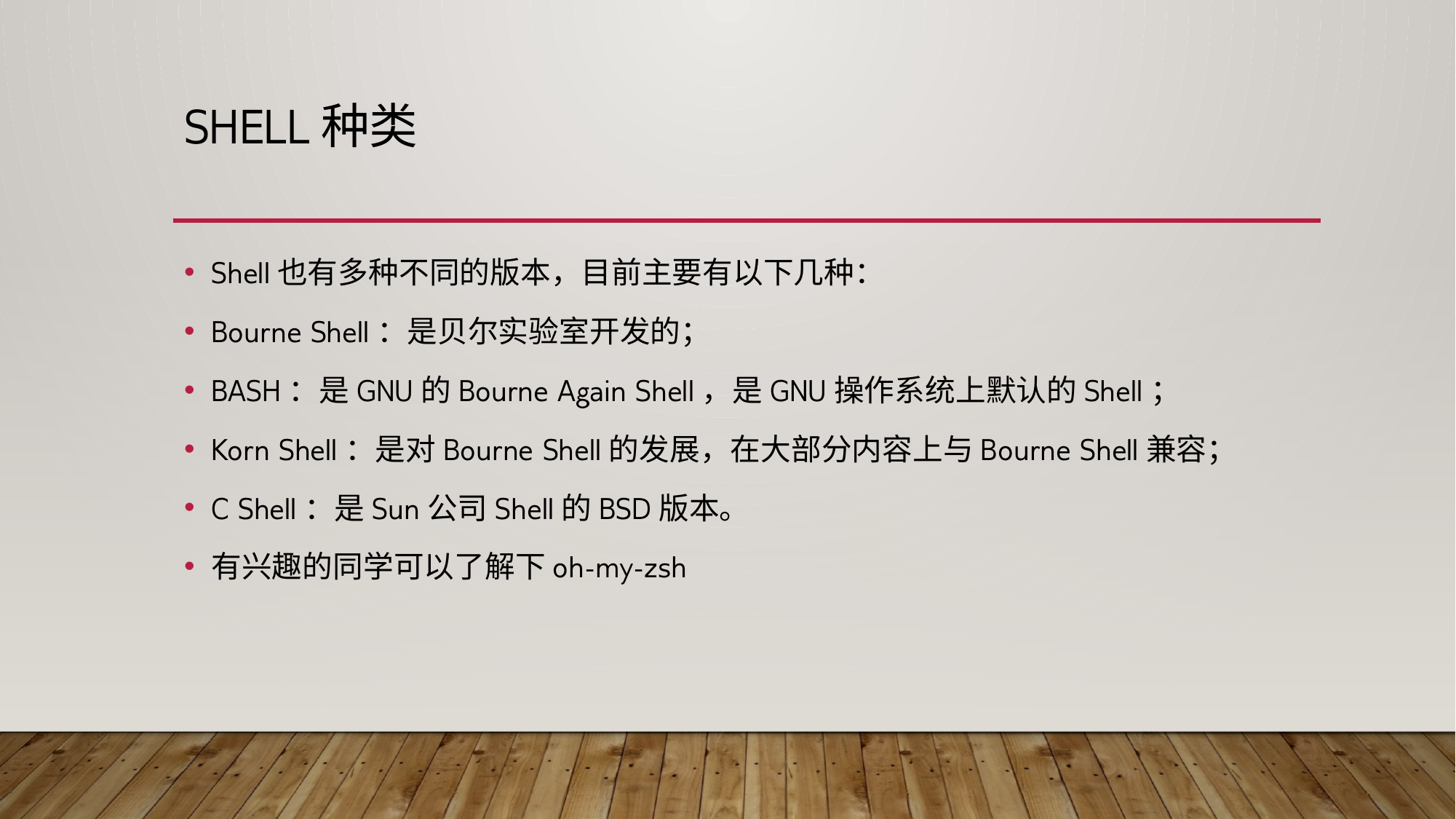

# shell种类
Shell也有多种不同的版本，目前主要有以下几种：
Bourne Shell：是贝尔实验室开发的；
BASH：是GNU的Bourne Again Shell，是GNU操作系统上默认的Shell；
Korn Shell：是对Bourne Shell的发展，在大部分内容上与Bourne Shell兼容；
C Shell：是Sun公司Shell的BSD版本。
有兴趣的同学可以了解下oh-my-zsh